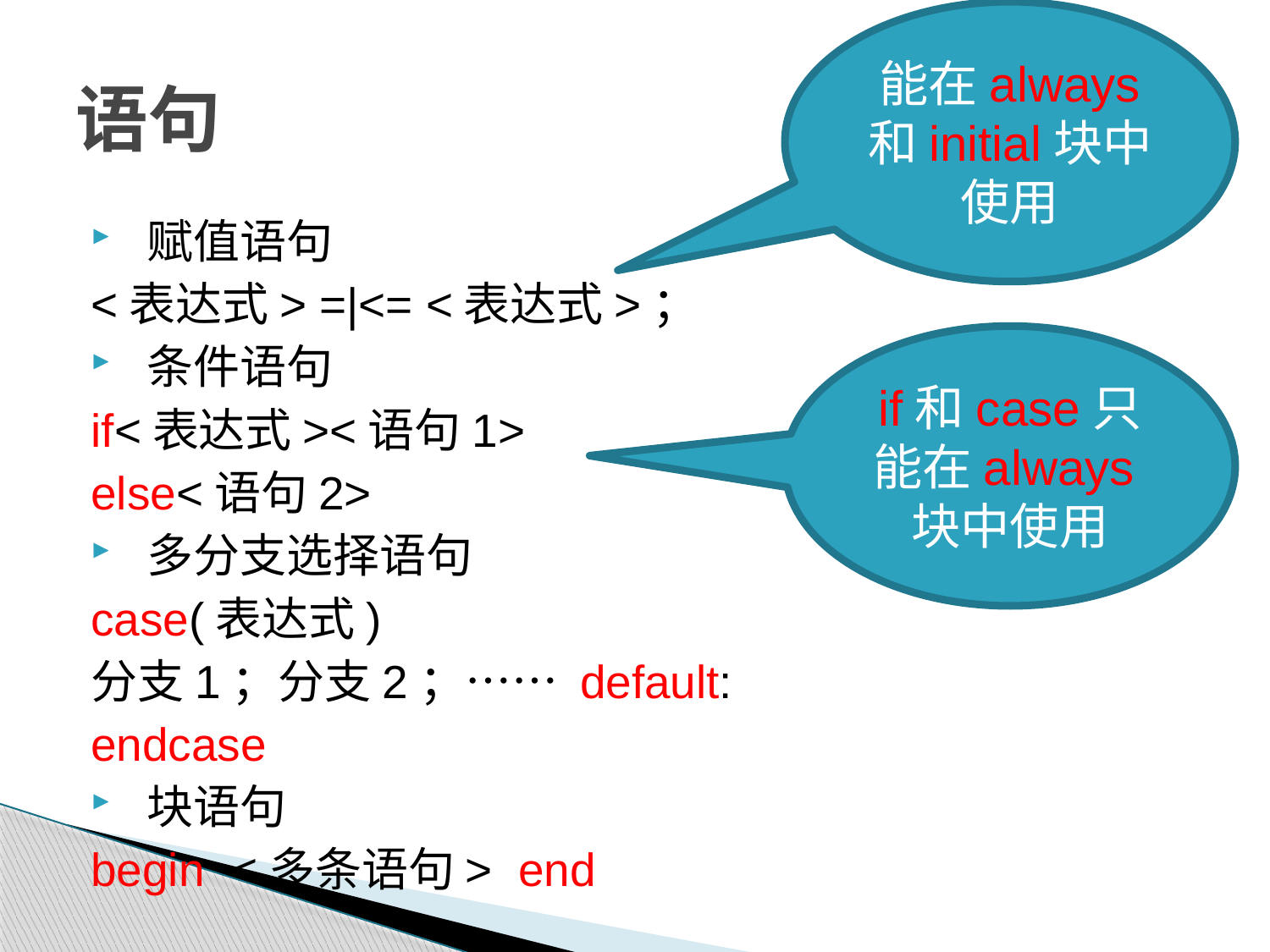

能在always 和initial块中使用
# 语句
 赋值语句
	<表达式> =|<= <表达式>；
 条件语句
	if<表达式><语句1>
	else<语句2>
 多分支选择语句
	case(表达式)
		分支1；分支2；…… default:
	endcase
 块语句
	begin  <多条语句>  end

if和case只能在always块中使用